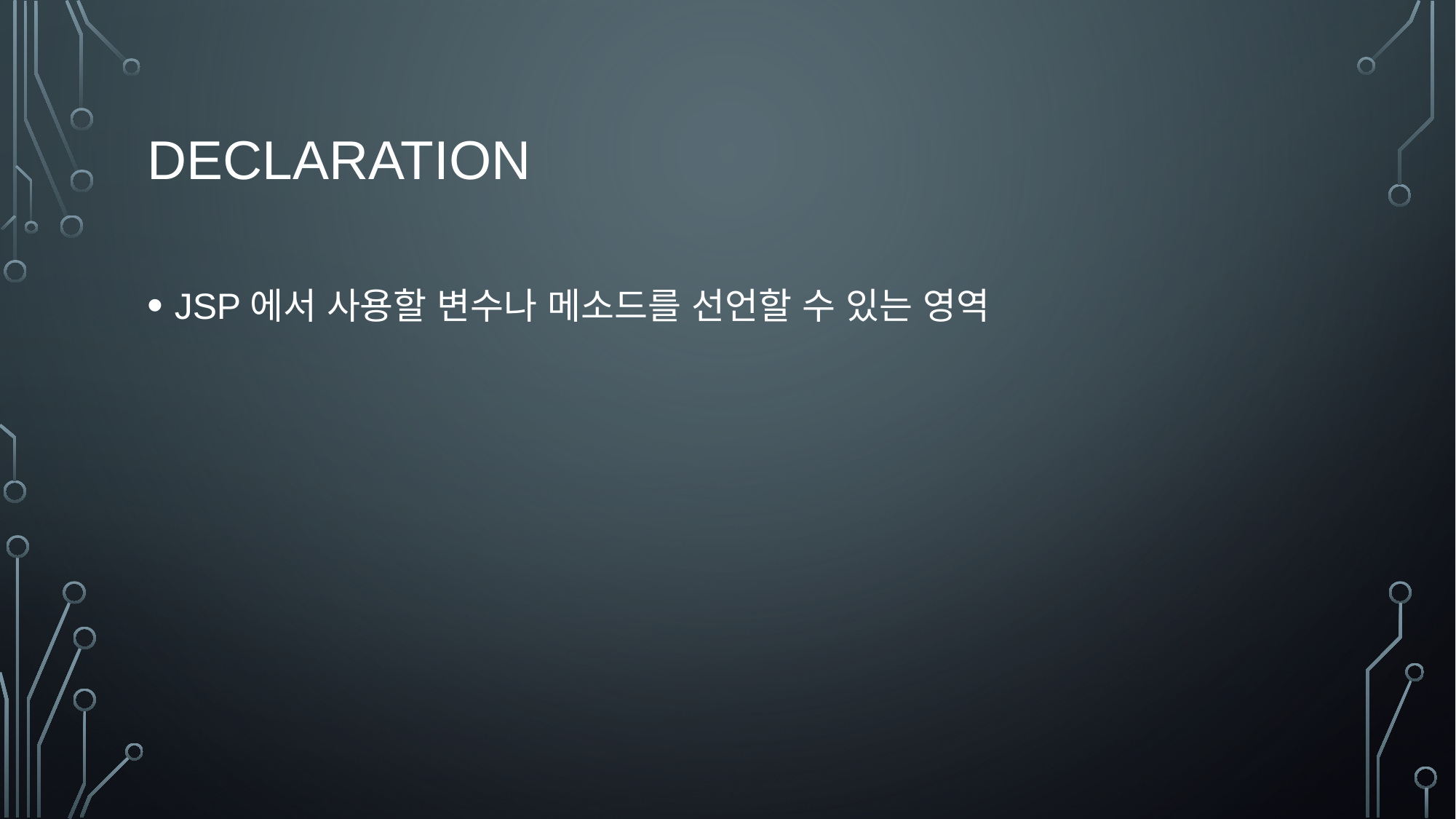

# declaration
JSP에서 사용할 변수나 메소드를 선언할 수 있는 영역